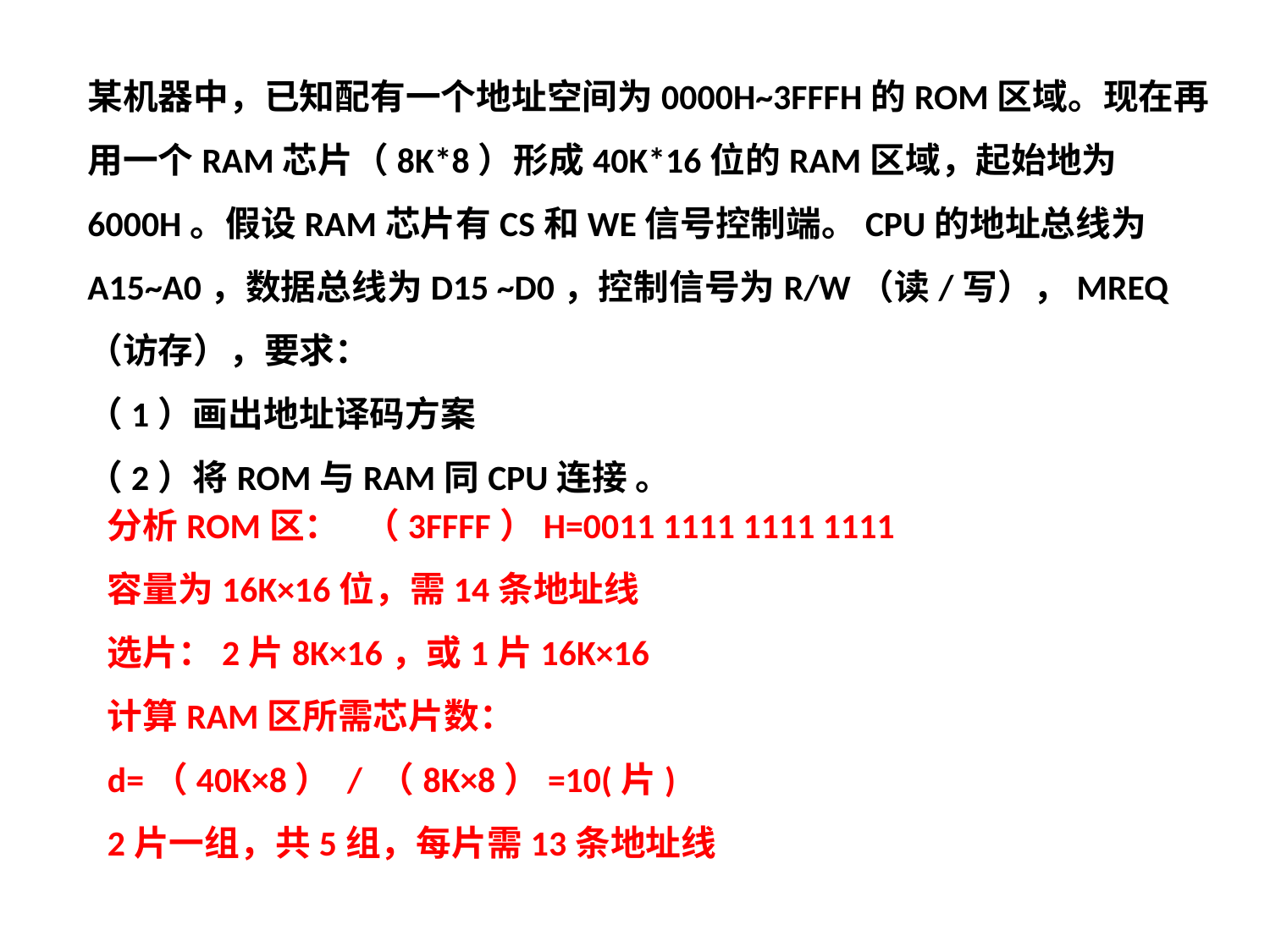

某机器中，已知配有一个地址空间为0000H~3FFFH的ROM区域。现在再用一个RAM芯片（8K*8）形成40K*16位的RAM区域，起始地为6000H。假设RAM芯片有CS和WE信号控制端。CPU的地址总线为A15~A0，数据总线为D15 ~D0，控制信号为R/W（读/写），MREQ（访存），要求：
（1）画出地址译码方案
（2）将ROM与RAM同CPU连接 。

分析ROM区：   （3FFFF）H=0011 1111 1111 1111
容量为16K×16位，需14条地址线
选片：2片8K×16，或1片16K×16
计算RAM区所需芯片数：
d=（40K×8） / （8K×8）=10(片)
2片一组，共5组，每片需13条地址线